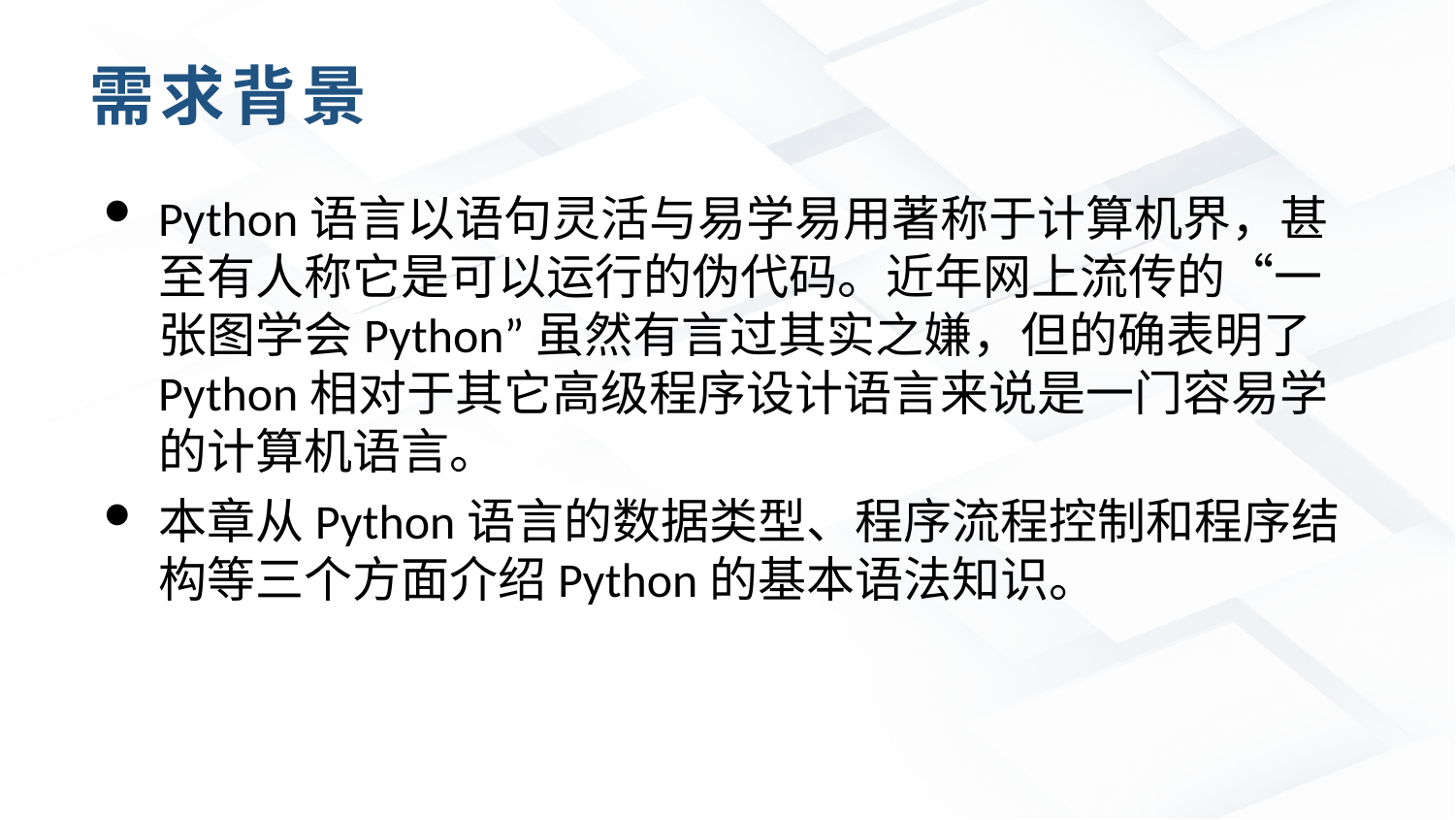

需求背景
Python语言以语句灵活与易学易用著称于计算机界，甚至有人称它是可以运行的伪代码。近年网上流传的“一张图学会Python”虽然有言过其实之嫌，但的确表明了Python相对于其它高级程序设计语言来说是一门容易学的计算机语言。
本章从Python语言的数据类型、程序流程控制和程序结构等三个方面介绍Python的基本语法知识。